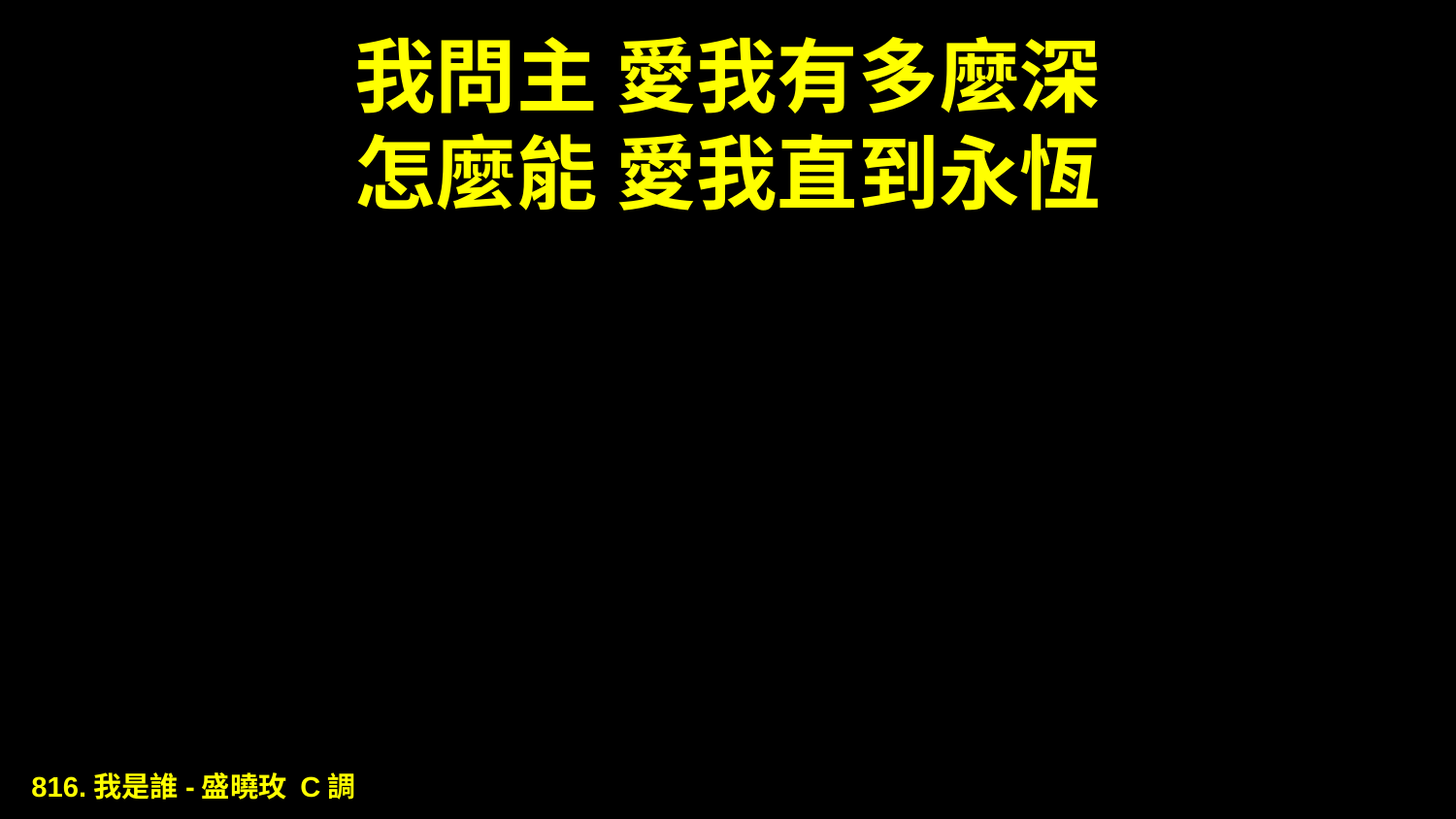

# 我問主 愛我有多麼深 怎麼能 愛我直到永恆
816.我是誰-盛曉玫 C調